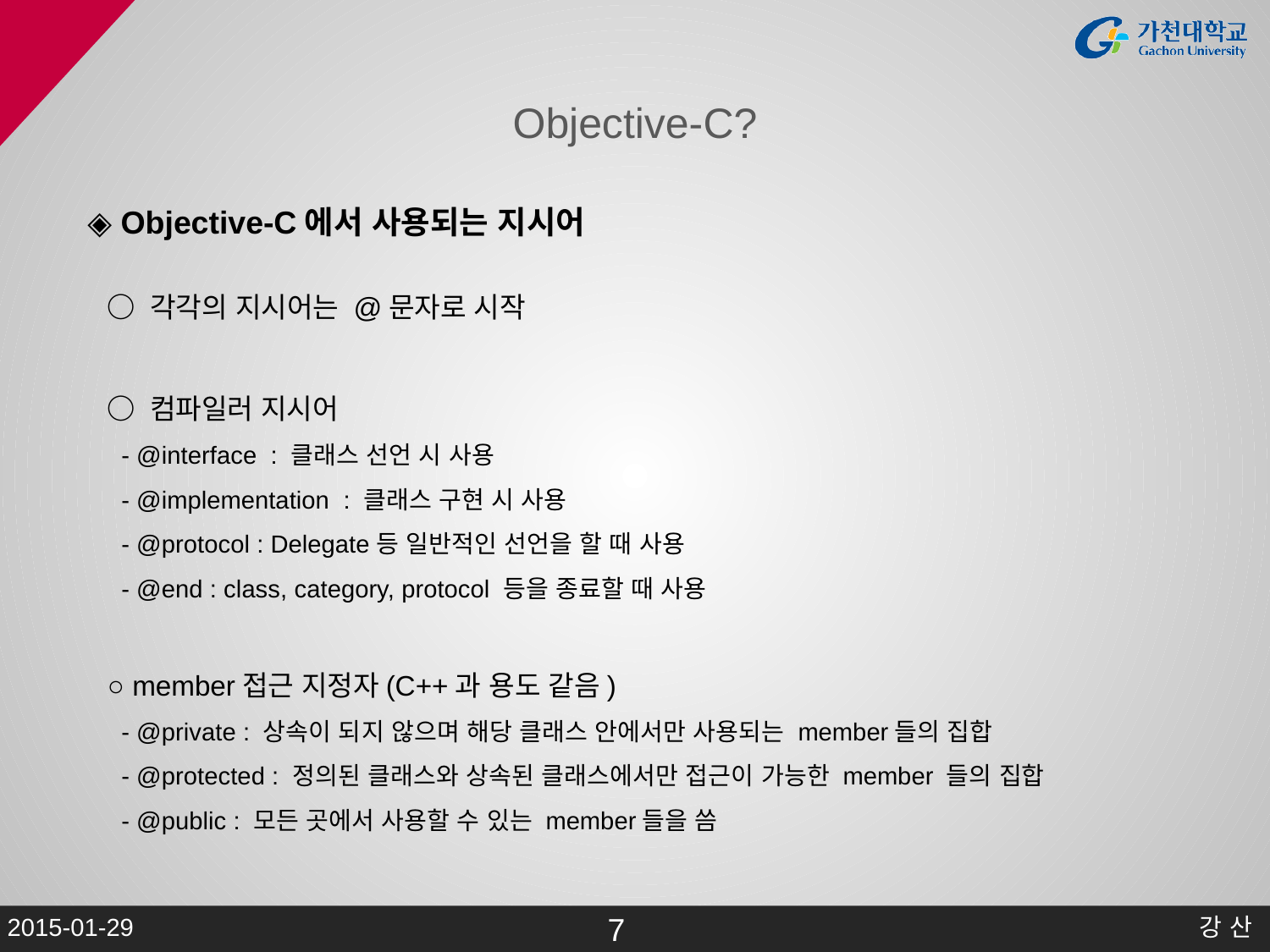

# Objective-C?
◈ Objective-C에서 사용되는 지시어
○ 각각의 지시어는 @문자로 시작

○ 컴파일러 지시어
  - @interface  : 클래스 선언 시 사용
  - @implementation  : 클래스 구현 시 사용
  - @protocol : Delegate등 일반적인 선언을 할 때 사용
  - @end : class, category, protocol 등을 종료할 때 사용
○ member접근 지정자(C++과 용도 같음)
  - @private : 상속이 되지 않으며 해당 클래스 안에서만 사용되는 member들의 집합
  - @protected : 정의된 클래스와 상속된 클래스에서만 접근이 가능한 member 들의 집합
  - @public : 모든 곳에서 사용할 수 있는 member들을 씀
2015-01-29
강 산